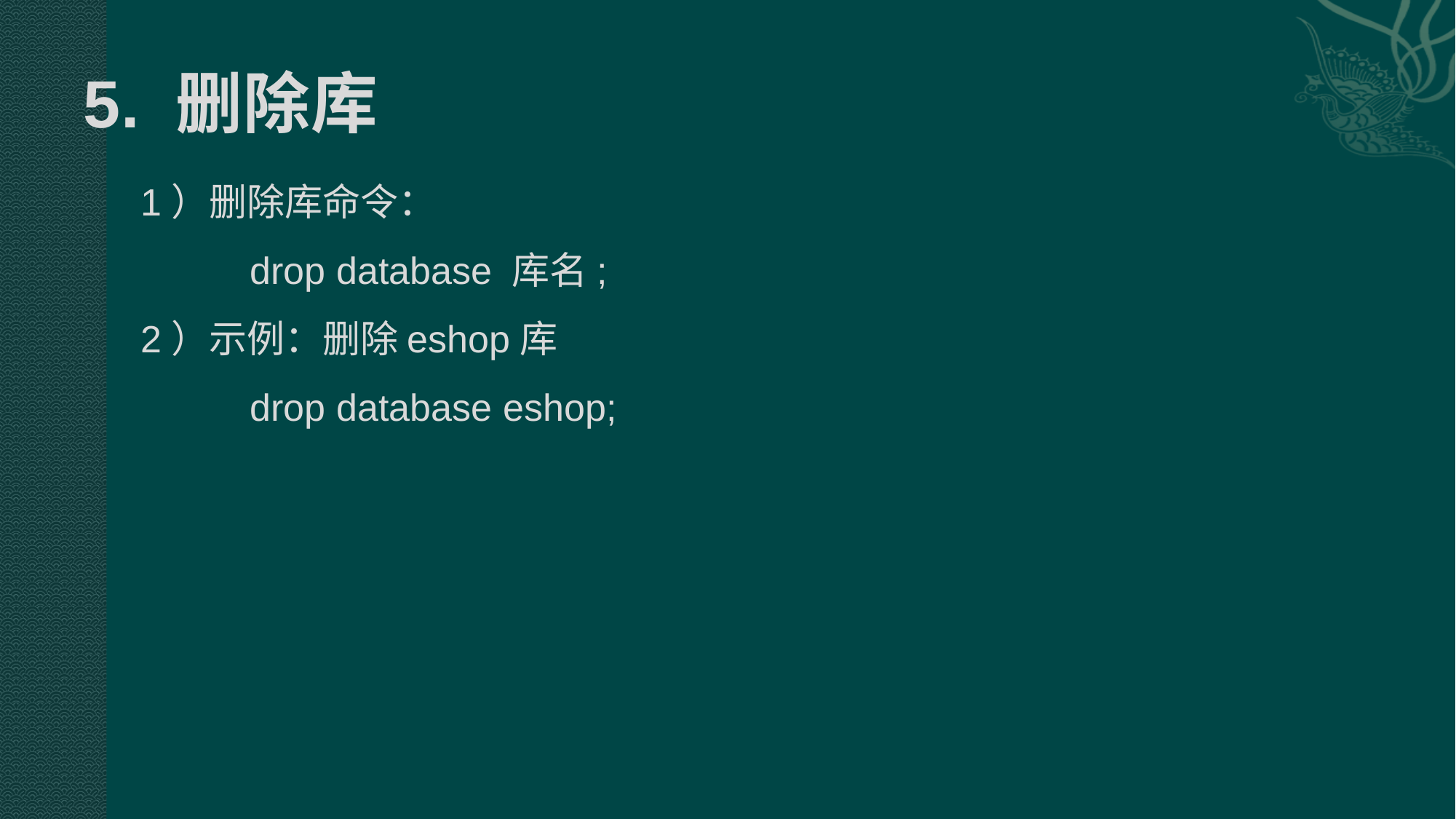

# 5. 删除库
1）删除库命令：
	drop database 库名;
2）示例：删除eshop库
	drop database eshop;